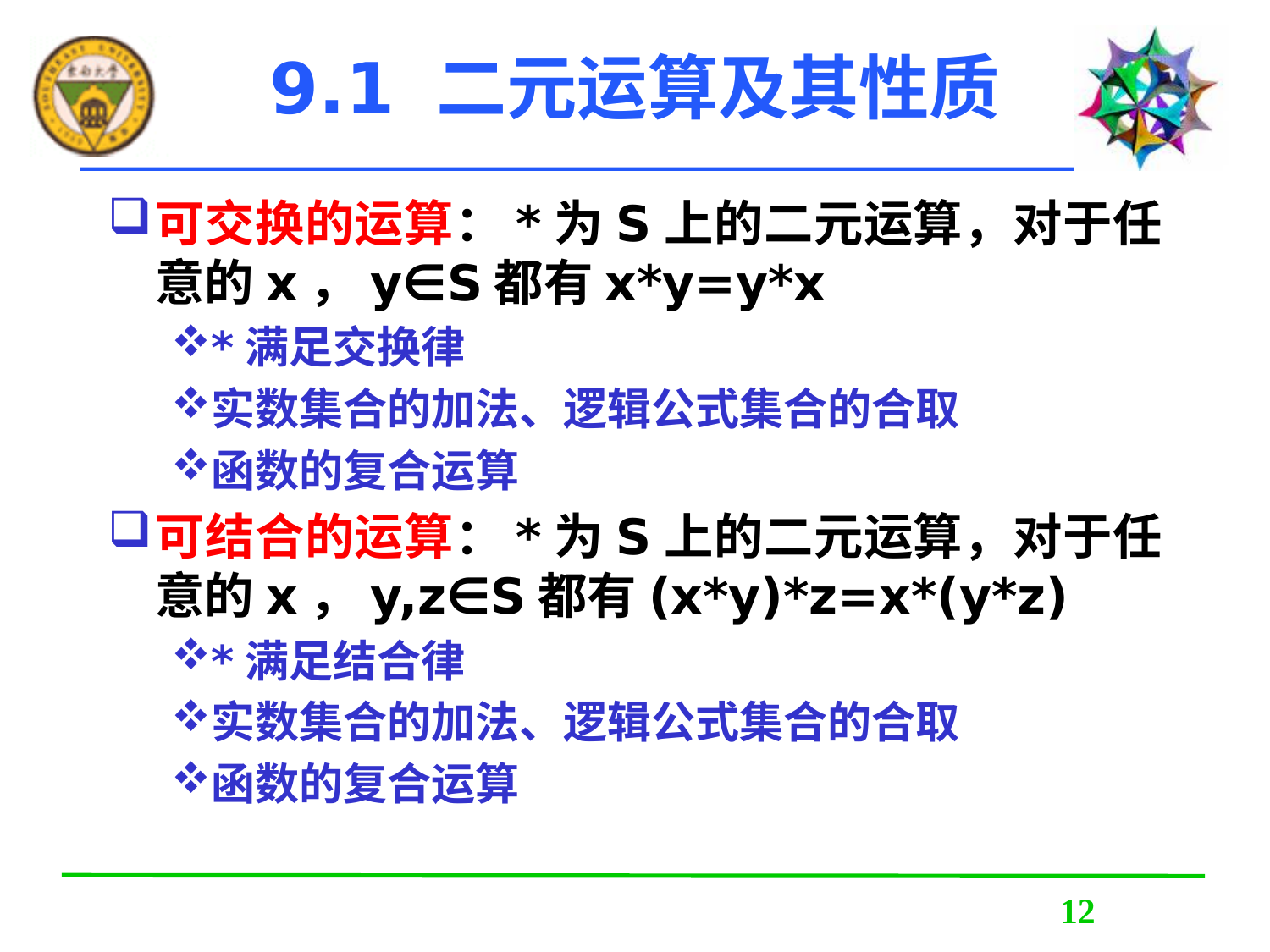

# 9.1 二元运算及其性质
可交换的运算：*为S上的二元运算，对于任意的x，y∈S都有x*y=y*x
*满足交换律
实数集合的加法、逻辑公式集合的合取
函数的复合运算
可结合的运算：*为S上的二元运算，对于任意的x，y,z∈S都有(x*y)*z=x*(y*z)
*满足结合律
实数集合的加法、逻辑公式集合的合取
函数的复合运算